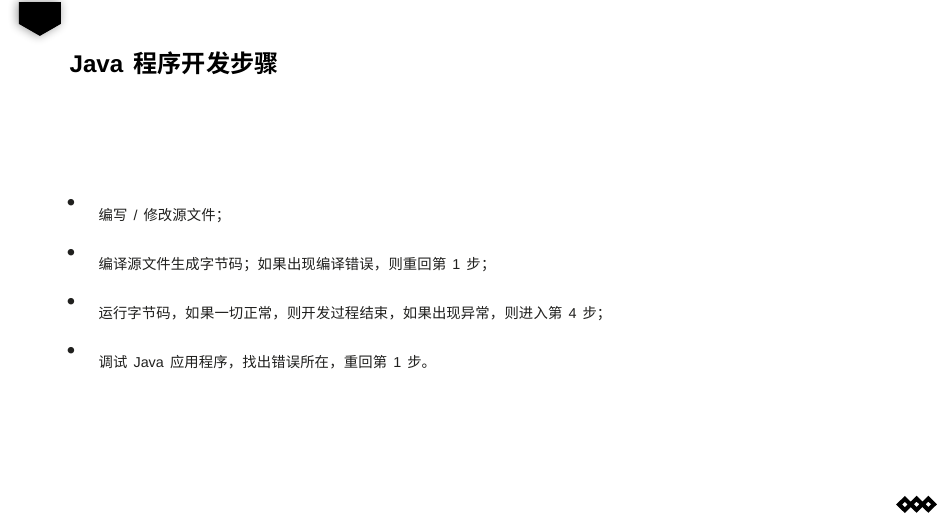

Java程序开发步骤
编写/修改源文件；
编译源文件生成字节码；如果出现编译错误，则重回第1步；
运行字节码，如果一切正常，则开发过程结束，如果出现异常，则进入第4步；
调试Java应用程序，找出错误所在，重回第1步。